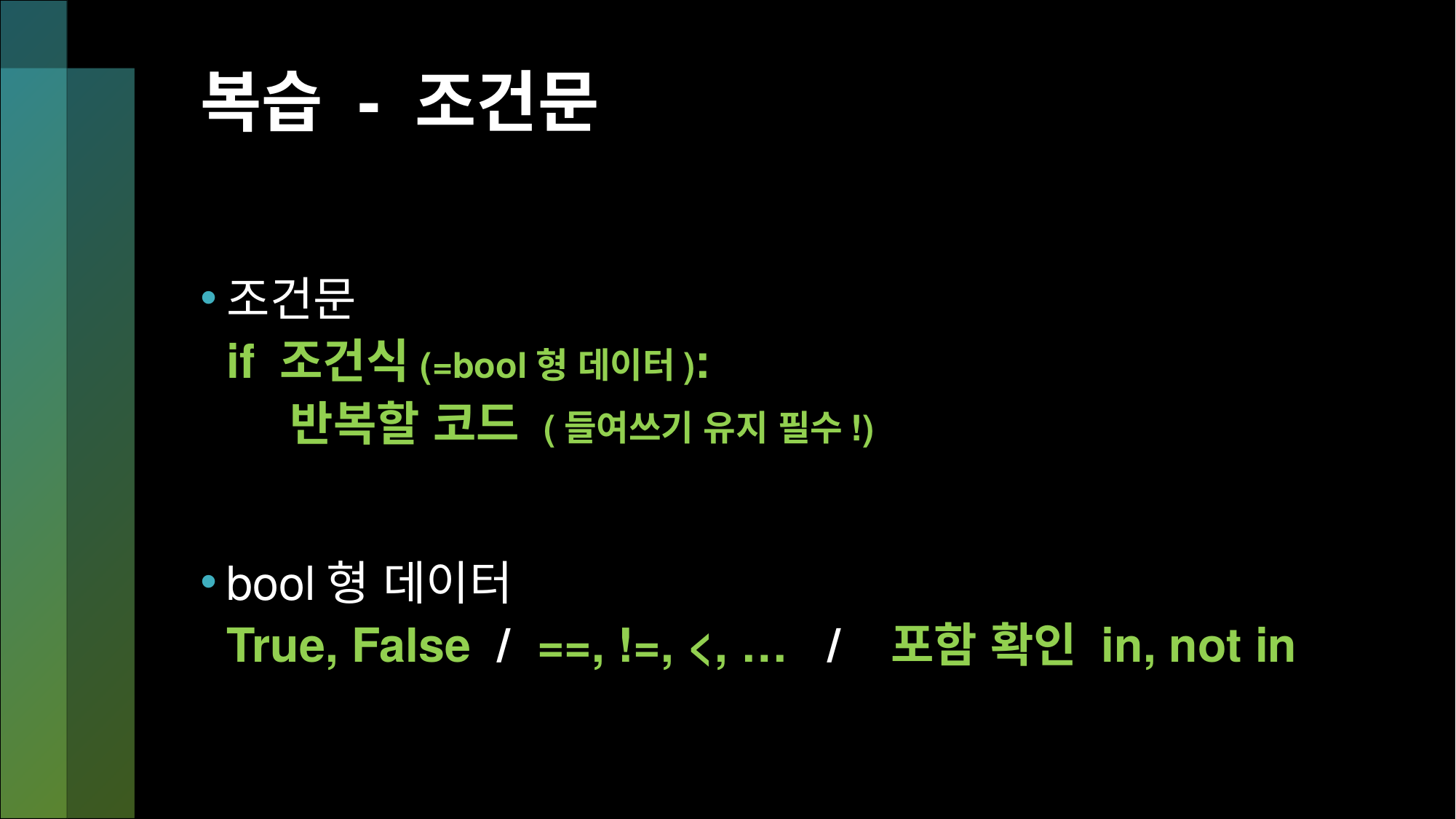

# 복습 - 조건문
조건문
if 조건식(=bool형 데이터):
    반복할 코드 (들여쓰기 유지 필수!)

bool형 데이터
True, False  /  ==, !=, <, …   /   포함 확인 in, not in